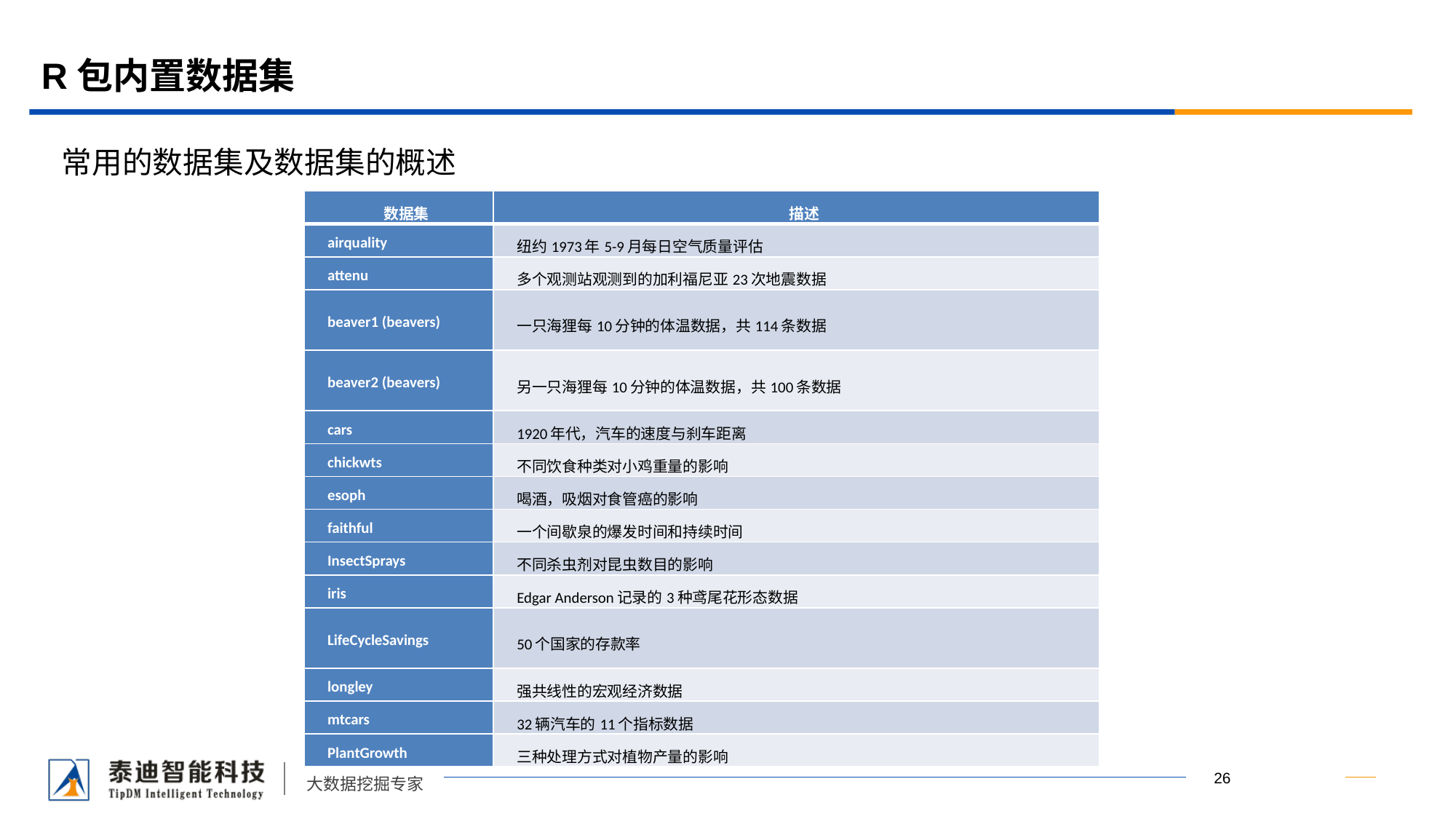

# R包内置数据集
常用的数据集及数据集的概述
| 数据集 | 描述 |
| --- | --- |
| airquality | 纽约1973年5-9月每日空气质量评估 |
| attenu | 多个观测站观测到的加利福尼亚23次地震数据 |
| beaver1 (beavers) | 一只海狸每10分钟的体温数据，共114条数据 |
| beaver2 (beavers) | 另一只海狸每10分钟的体温数据，共100条数据 |
| cars | 1920年代，汽车的速度与刹车距离 |
| chickwts | 不同饮食种类对小鸡重量的影响 |
| esoph | 喝酒，吸烟对食管癌的影响 |
| faithful | 一个间歇泉的爆发时间和持续时间 |
| InsectSprays | 不同杀虫剂对昆虫数目的影响 |
| iris | Edgar Anderson记录的3种鸢尾花形态数据 |
| LifeCycleSavings | 50个国家的存款率 |
| longley | 强共线性的宏观经济数据 |
| mtcars | 32辆汽车的11个指标数据 |
| PlantGrowth | 三种处理方式对植物产量的影响 |